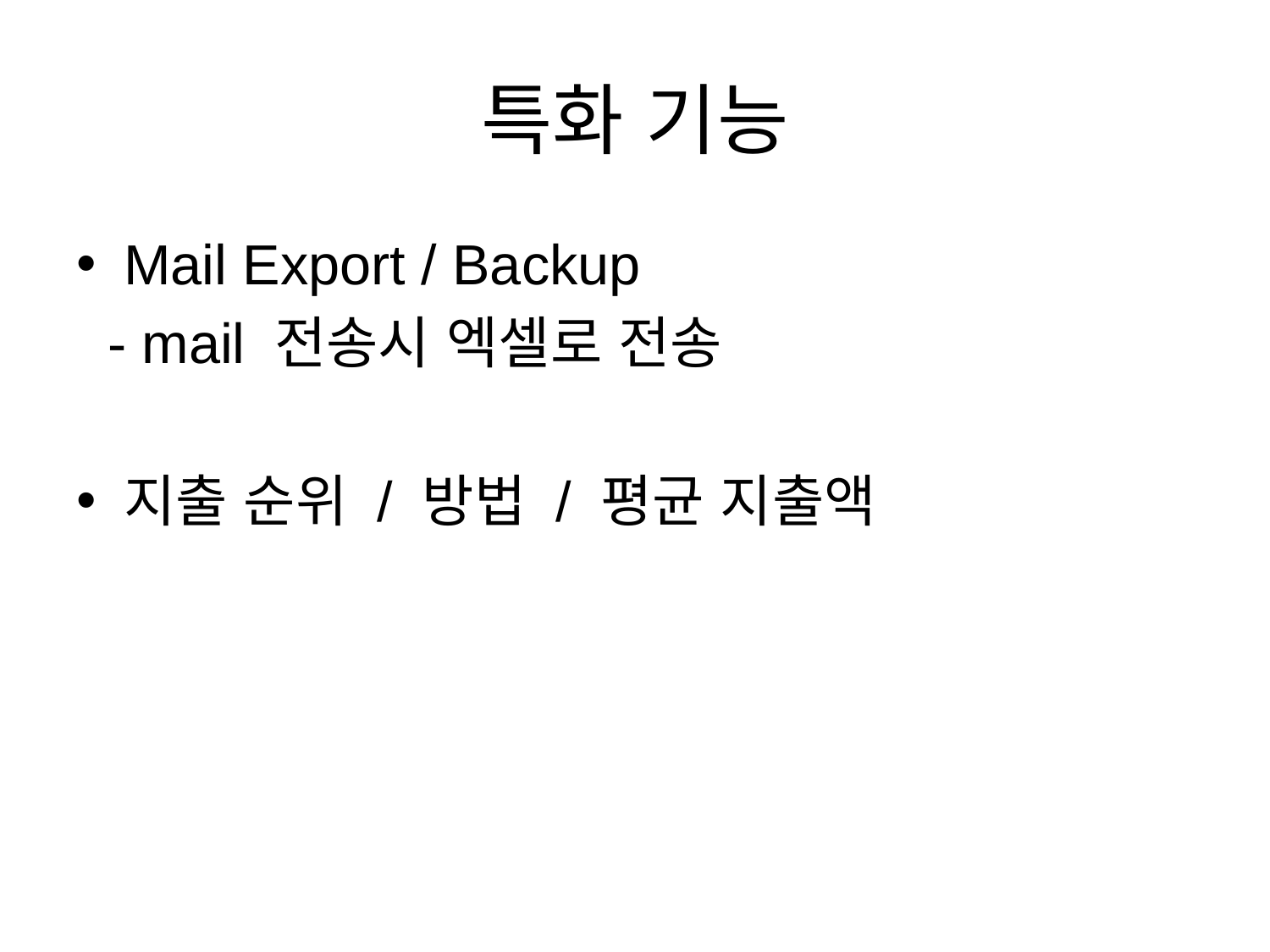

# 특화 기능
Mail Export / Backup
  - mail 전송시 엑셀로 전송

지출 순위 / 방법 / 평균 지출액